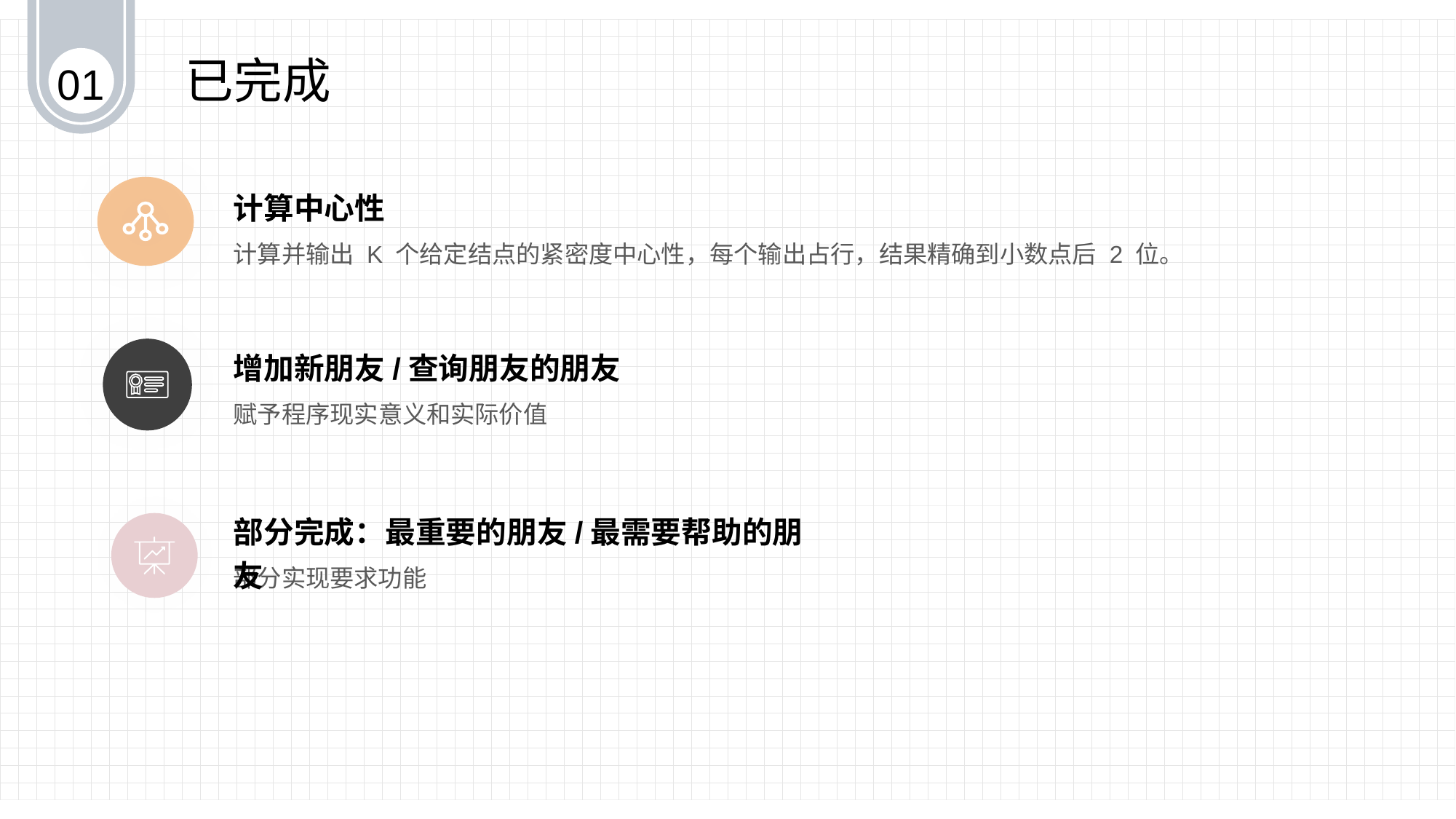

已完成
01

计算中心性
计算并输出 K 个给定结点的紧密度中心性，每个输出占行，结果精确到小数点后 2 位。
增加新朋友/查询朋友的朋友
赋予程序现实意义和实际价值

部分完成：最重要的朋友/最需要帮助的朋友
部分实现要求功能